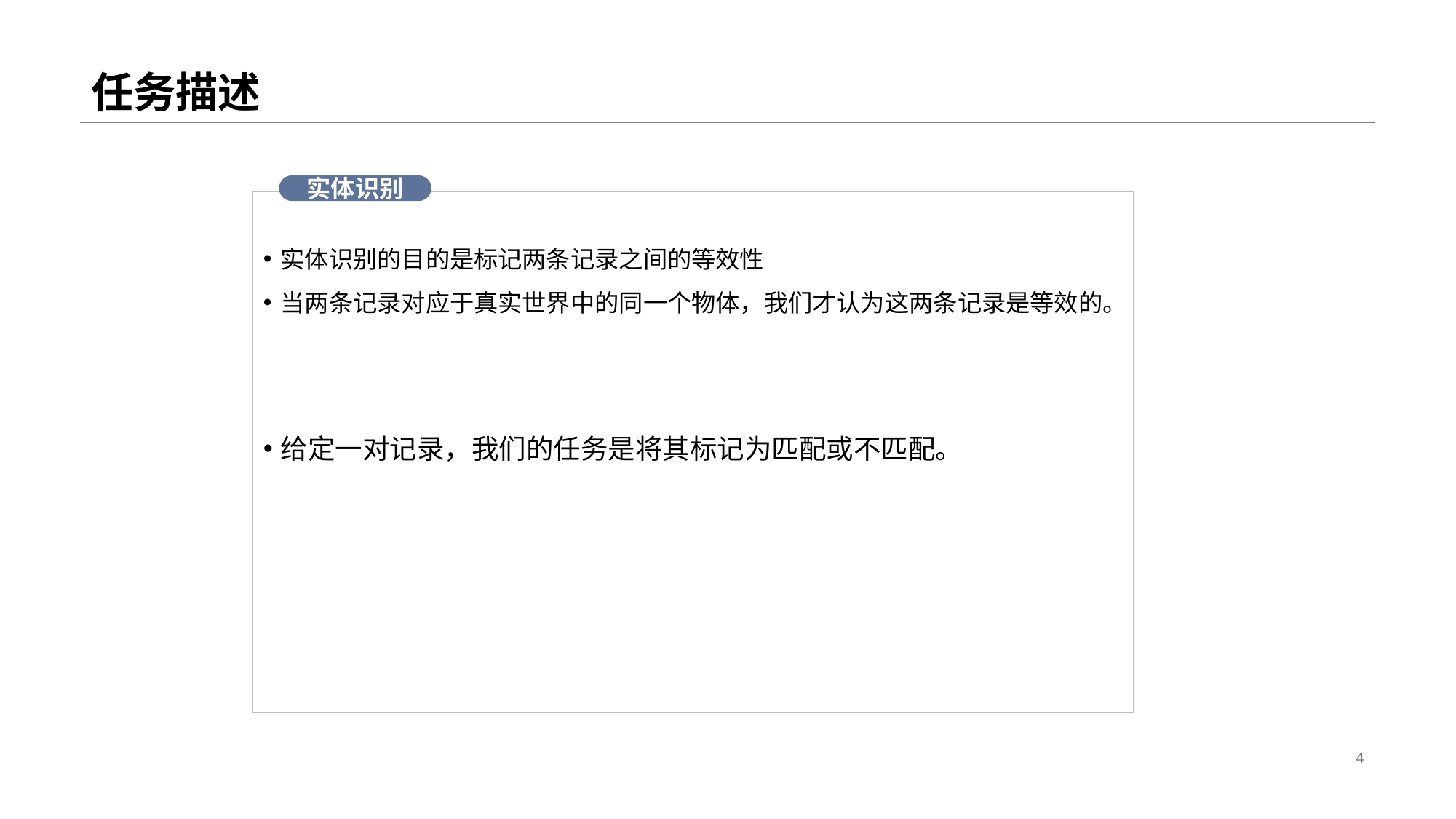

# 任务描述
实体识别

实体识别的目的是标记两条记录之间的等效性
当两条记录对应于真实世界中的同一个物体，我们才认为这两条记录是等效的。

给定一对记录，我们的任务是将其标记为匹配或不匹配。

4